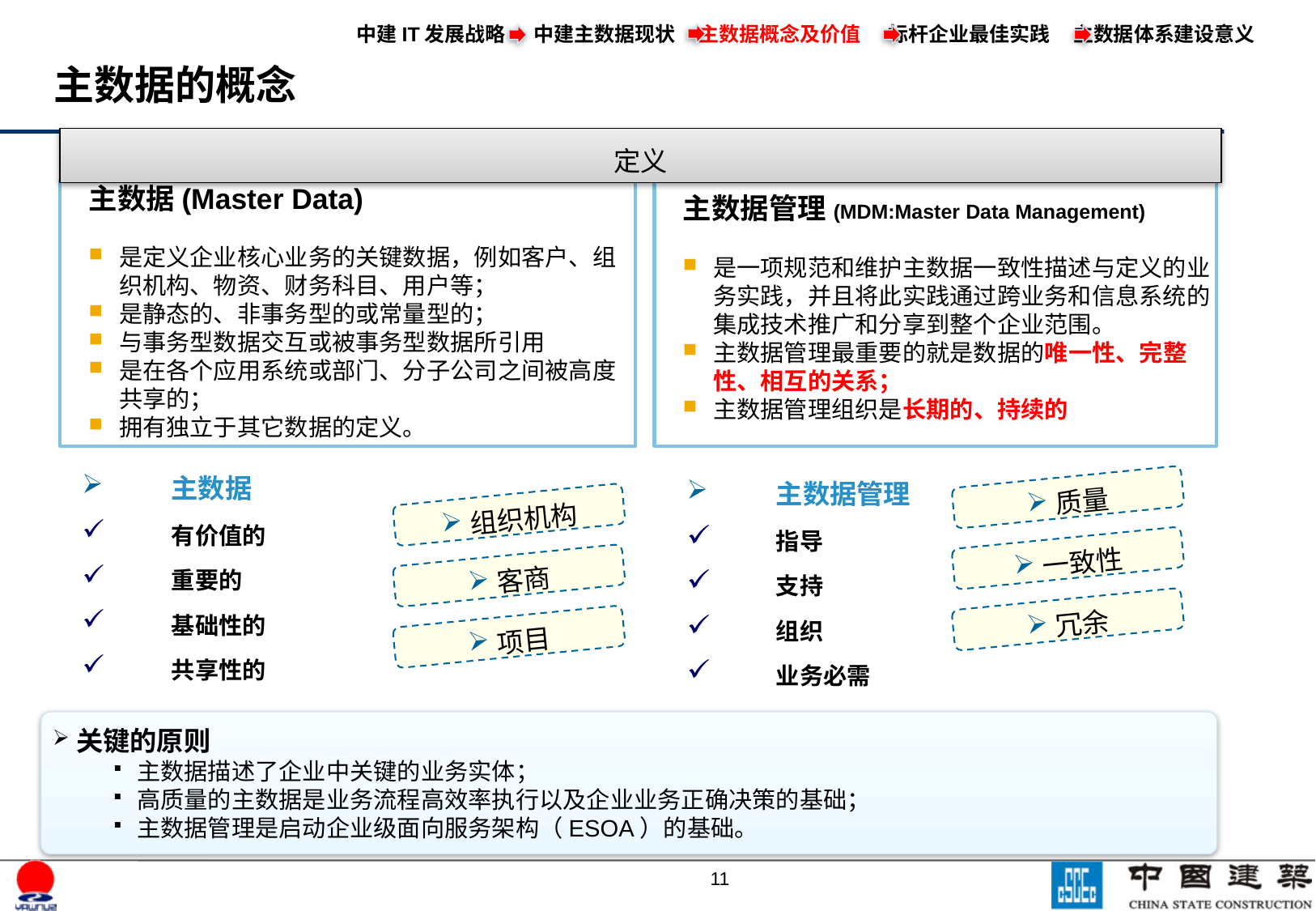

中建IT发展战略      中建主数据现状     主数据概念及价值      标杆企业最佳实践     主数据体系建设意义

主数据的概念
定义
主数据(Master Data)

是定义企业核心业务的关键数据，例如客户、组织机构、物资、财务科目、用户等；
是静态的、非事务型的或常量型的；
与事务型数据交互或被事务型数据所引用
是在各个应用系统或部门、分子公司之间被高度共享的；
拥有独立于其它数据的定义。
主数据管理(MDM:Master Data Management)

是一项规范和维护主数据一致性描述与定义的业务实践，并且将此实践通过跨业务和信息系统的集成技术推广和分享到整个企业范围。
主数据管理最重要的就是数据的唯一性、完整性、相互的关系；
主数据管理组织是长期的、持续的

主数据
有价值的
重要的
基础性的
共享性的
组织机构
客商
项目
主数据管理
指导
支持
组织
业务必需
质量
一致性
冗余
关键的原则
主数据描述了企业中关键的业务实体；
高质量的主数据是业务流程高效率执行以及企业业务正确决策的基础；
主数据管理是启动企业级面向服务架构（ESOA）的基础。
11